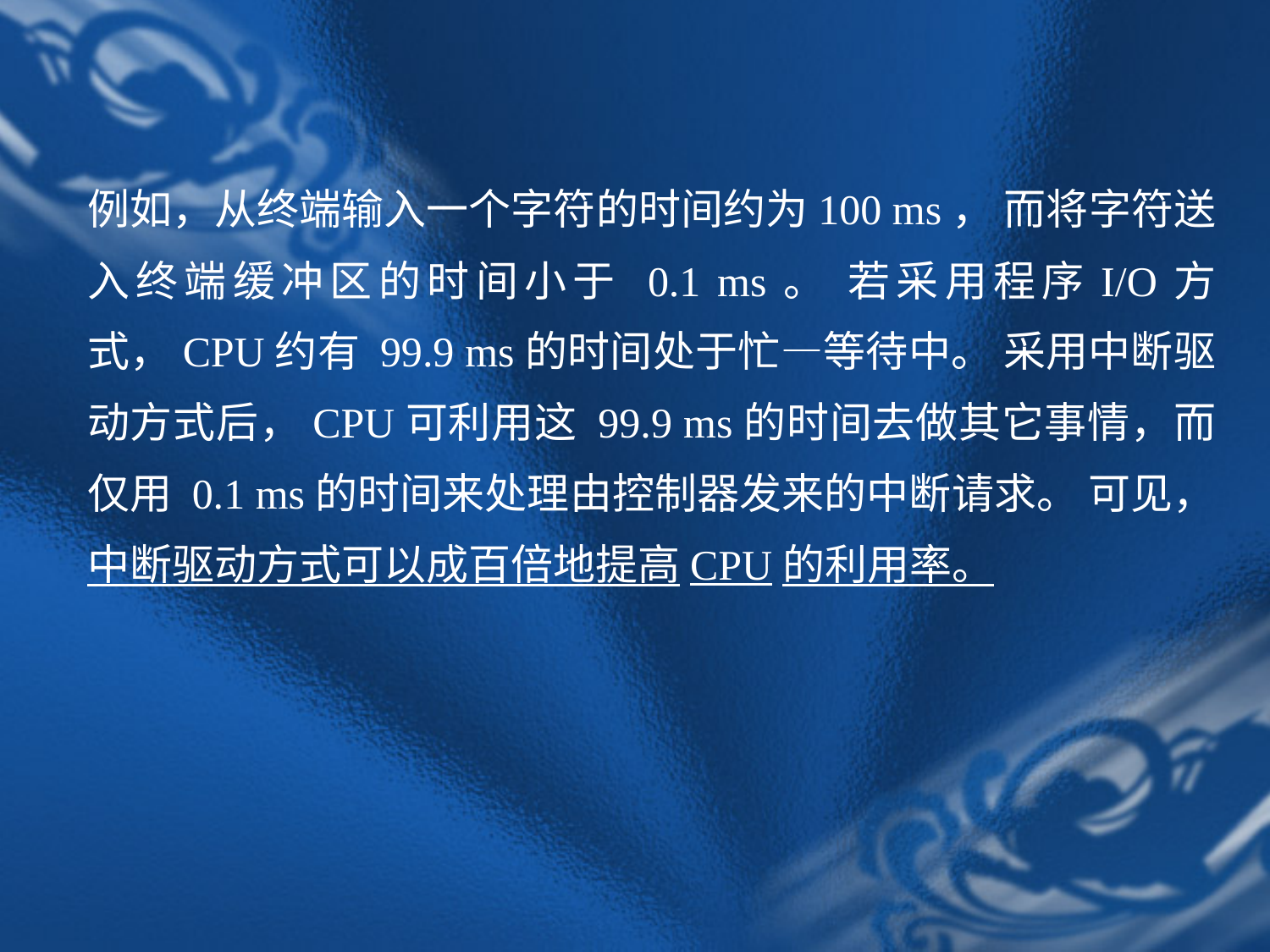

例如，从终端输入一个字符的时间约为100 ms， 而将字符送入终端缓冲区的时间小于 0.1 ms。 若采用程序I/O方式，CPU约有 99.9 ms的时间处于忙—等待中。 采用中断驱动方式后，CPU可利用这 99.9 ms的时间去做其它事情，而仅用 0.1 ms的时间来处理由控制器发来的中断请求。 可见，中断驱动方式可以成百倍地提高CPU的利用率。